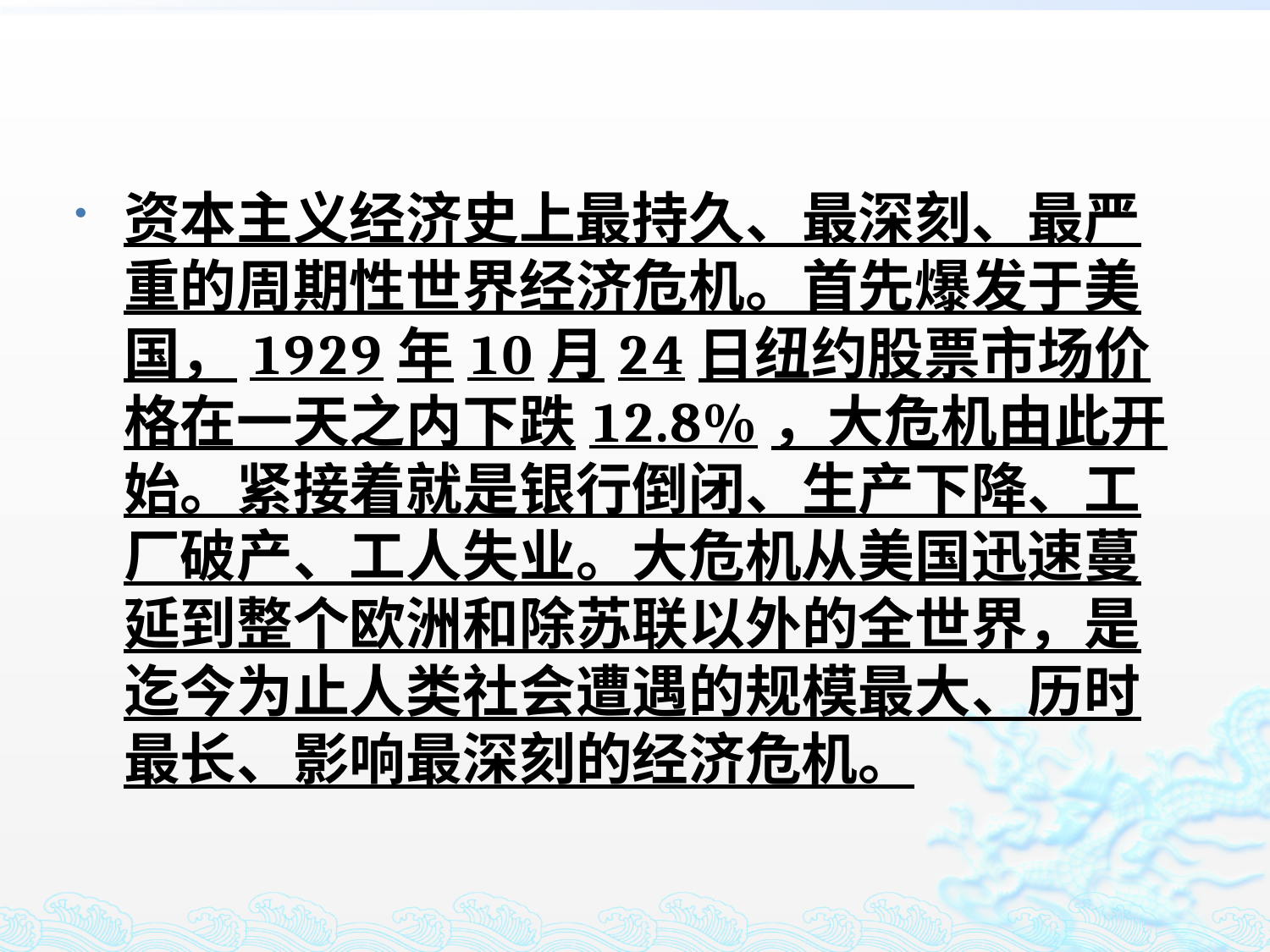

资本主义经济史上最持久、最深刻、最严重的周期性世界经济危机。首先爆发于美国，1929年10月24日纽约股票市场价格在一天之内下跌12.8%，大危机由此开始。紧接着就是银行倒闭、生产下降、工厂破产、工人失业。大危机从美国迅速蔓延到整个欧洲和除苏联以外的全世界，是迄今为止人类社会遭遇的规模最大、历时最长、影响最深刻的经济危机。